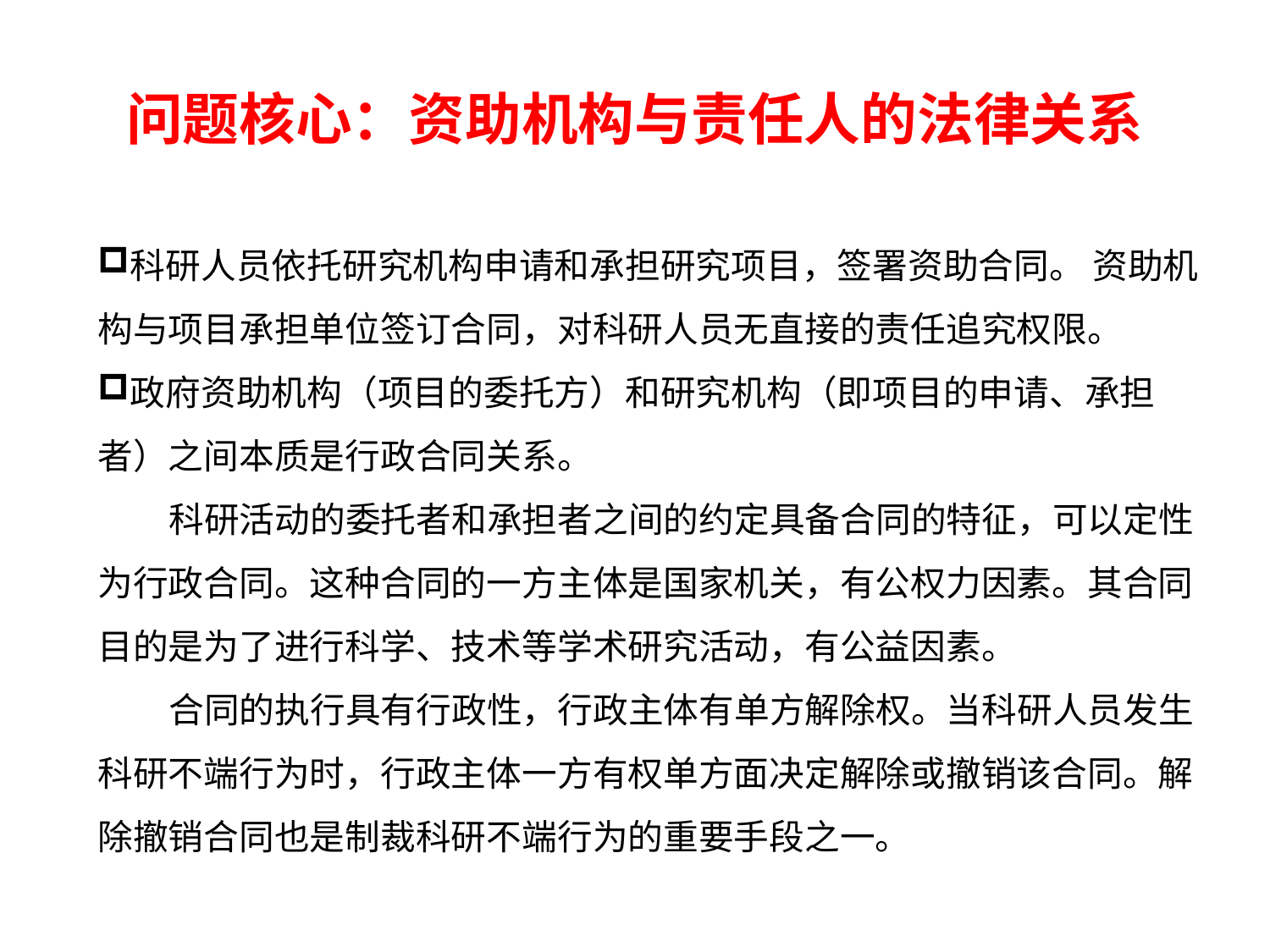

# 问题核心：资助机构与责任人的法律关系
科研人员依托研究机构申请和承担研究项目，签署资助合同。 资助机构与项目承担单位签订合同，对科研人员无直接的责任追究权限。
政府资助机构（项目的委托方）和研究机构（即项目的申请、承担者）之间本质是行政合同关系。
        科研活动的委托者和承担者之间的约定具备合同的特征，可以定性为行政合同。这种合同的一方主体是国家机关，有公权力因素。其合同目的是为了进行科学、技术等学术研究活动，有公益因素。
        合同的执行具有行政性，行政主体有单方解除权。当科研人员发生科研不端行为时，行政主体一方有权单方面决定解除或撤销该合同。解除撤销合同也是制裁科研不端行为的重要手段之一。